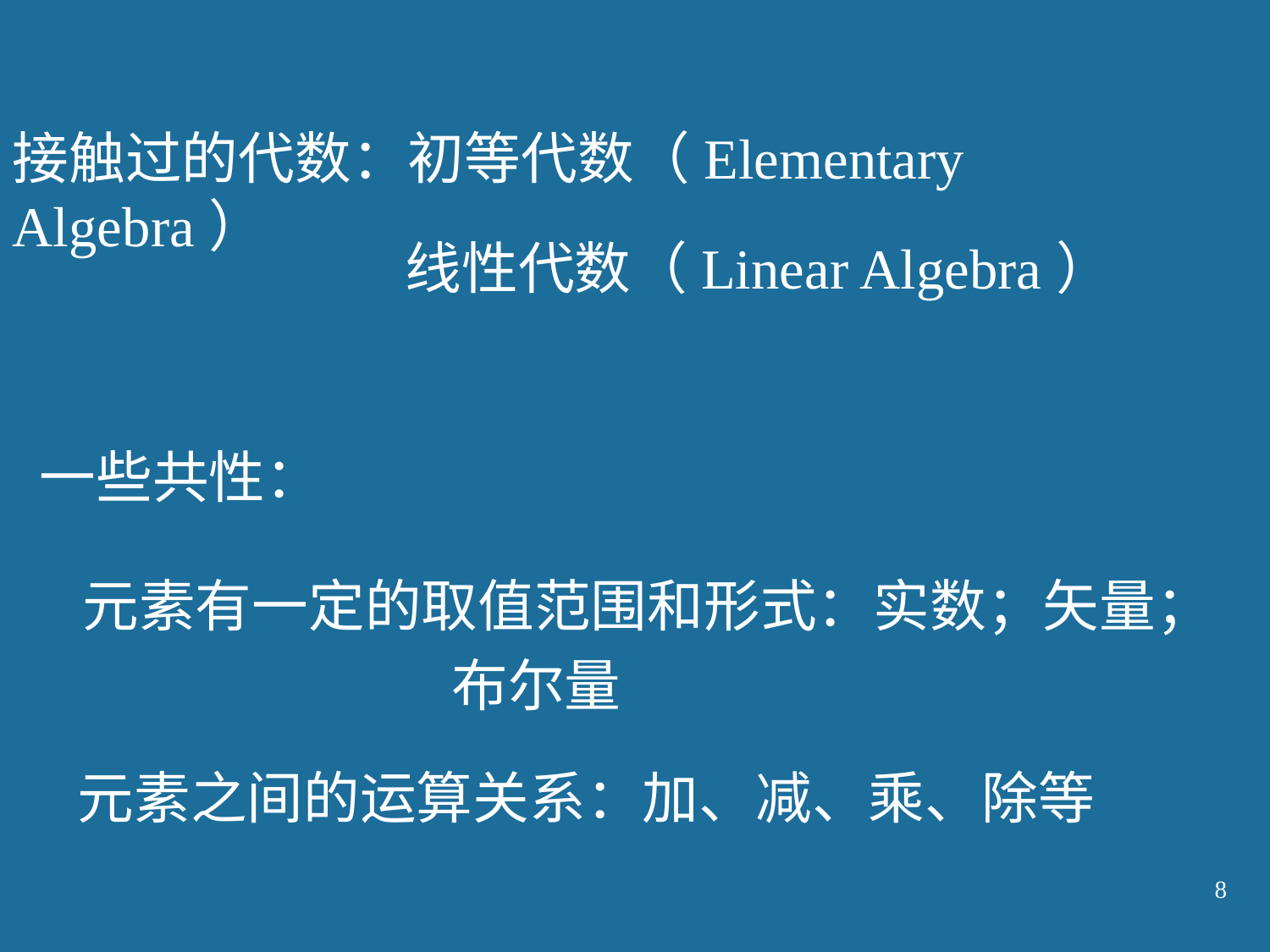

接触过的代数：初等代数（Elementary Algebra）
线性代数（Linear Algebra）
一些共性：
元素有一定的取值范围和形式：实数；矢量；
                            布尔量
元素之间的运算关系：加、减、乘、除等
8